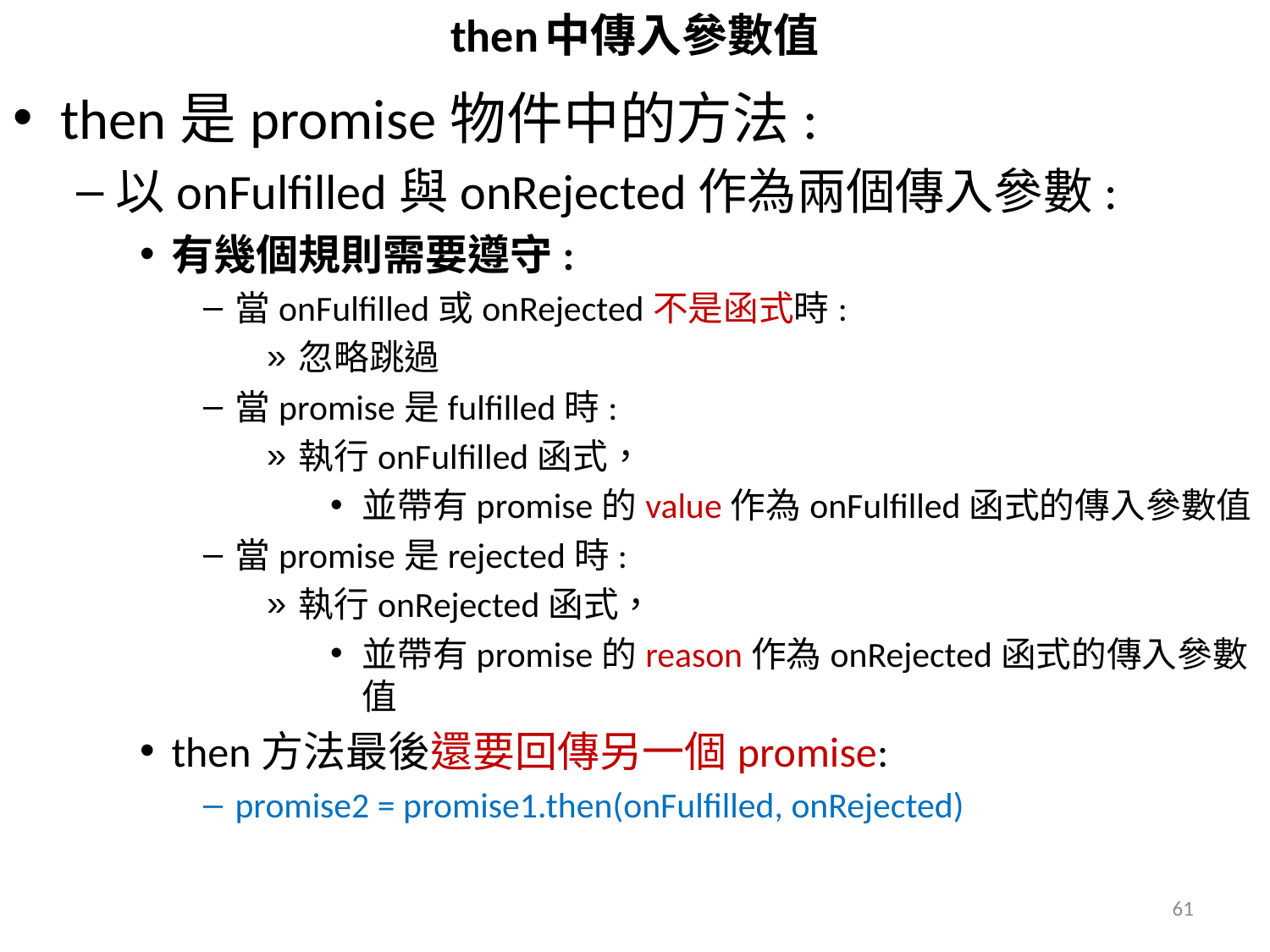

# then中傳入參數值
then是promise物件中的方法:
以onFulfilled與onRejected作為兩個傳入參數:
有幾個規則需要遵守:
當onFulfilled或onRejected不是函式時:
忽略跳過
當promise是fulfilled時:
執行onFulfilled函式，
並帶有promise的value作為onFulfilled函式的傳入參數值
當promise是rejected時:
執行onRejected函式，
並帶有promise的reason作為onRejected函式的傳入參數值
then方法最後還要回傳另一個promise:
promise2 = promise1.then(onFulfilled, onRejected)

61